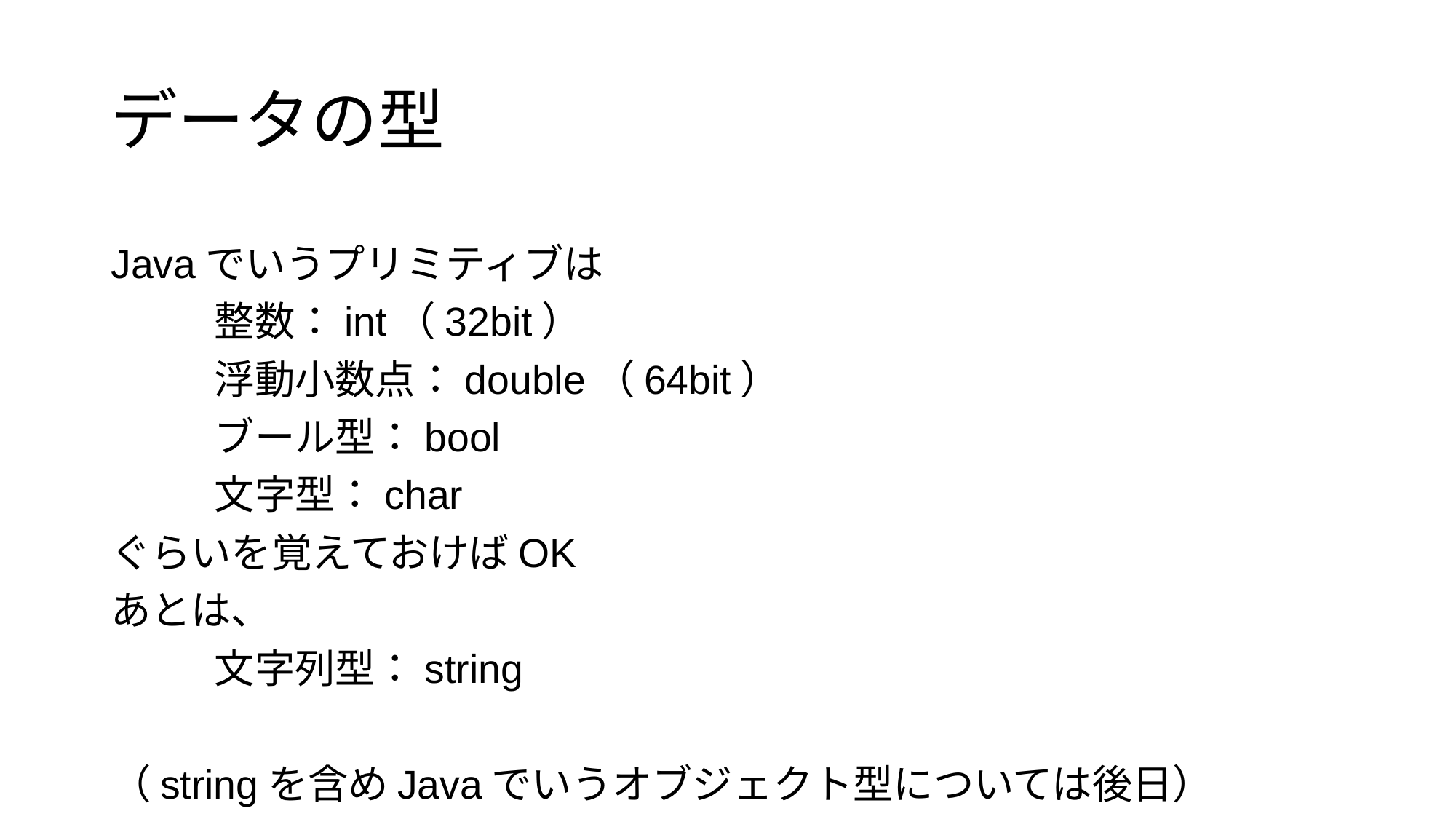

# データの型

Javaでいうプリミティブは
	整数：int（32bit）
	浮動小数点：double（64bit）
	ブール型：bool
	文字型：char
ぐらいを覚えておけばOK
あとは、
	文字列型：string

（stringを含めJavaでいうオブジェクト型については後日）